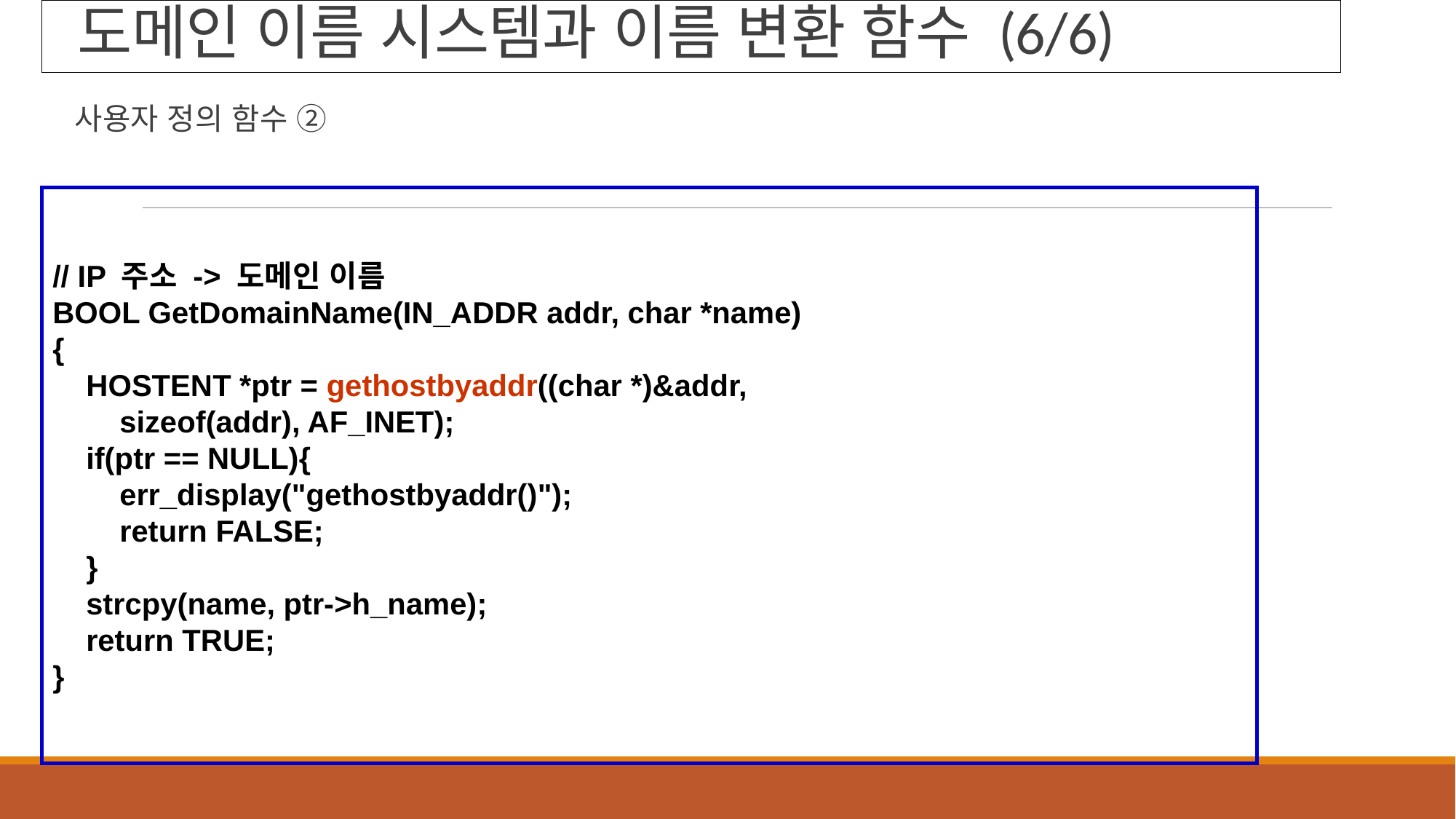

# 도메인 이름 시스템과 이름 변환 함수 (6/6)
사용자 정의 함수 ②

// IP 주소 -> 도메인 이름
BOOL GetDomainName(IN_ADDR addr, char *name)
{
    HOSTENT *ptr = gethostbyaddr((char *)&addr,
        sizeof(addr), AF_INET);
    if(ptr == NULL){
        err_display("gethostbyaddr()");
        return FALSE;
    }
    strcpy(name, ptr->h_name);
    return TRUE;
}